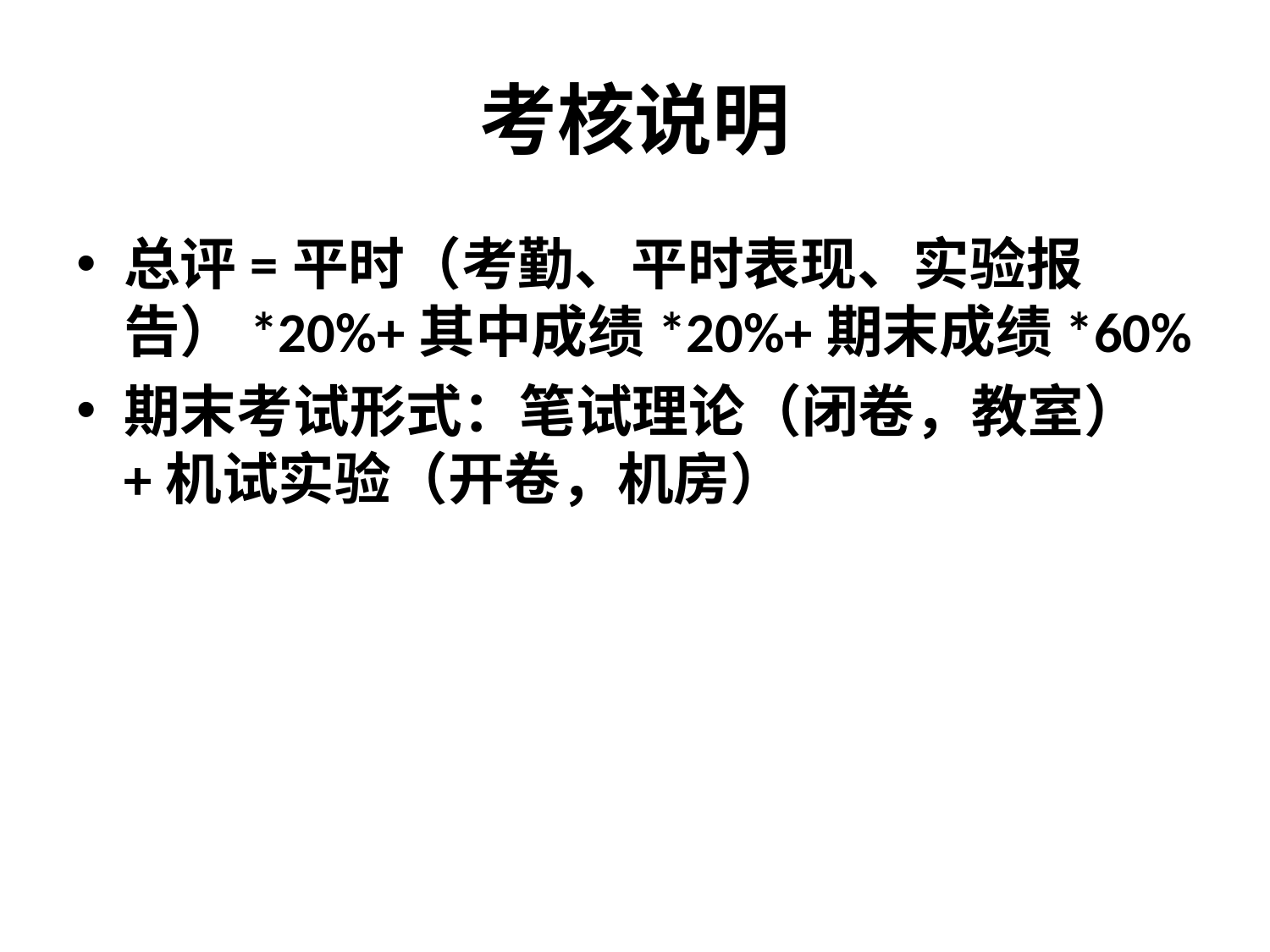

# 考核说明
总评=平时（考勤、平时表现、实验报告）*20%+其中成绩*20%+期末成绩*60%
期末考试形式：笔试理论（闭卷，教室）+机试实验（开卷，机房）